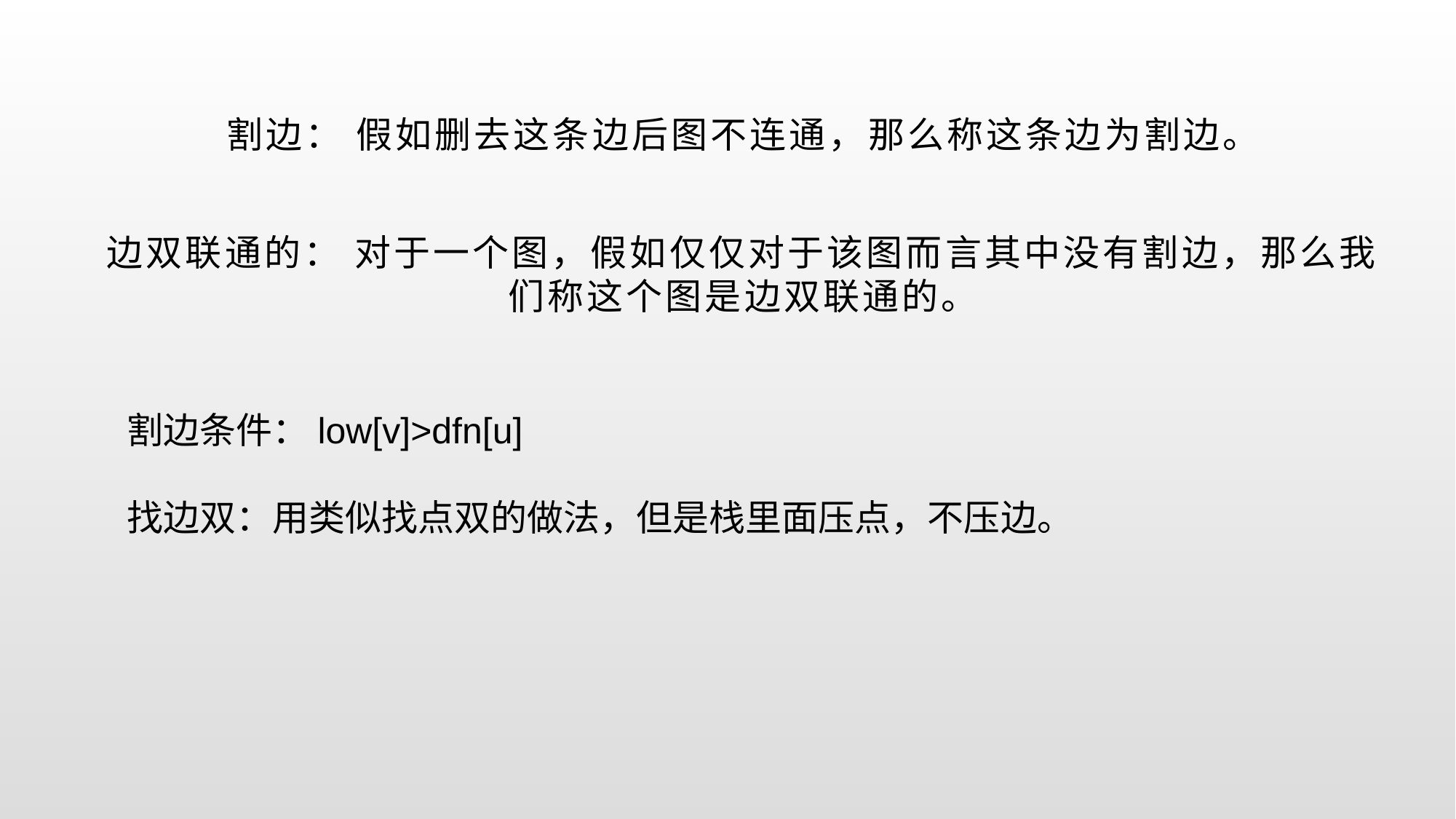

割边： 假如删去这条边后图不连通，那么称这条边为割边。

边双联通的： 对于一个图，假如仅仅对于该图而言其中没有割边，那么我们称这个图是边双联通的。

割边条件：low[v]>dfn[u]

找边双：用类似找点双的做法，但是栈里面压点，不压边。